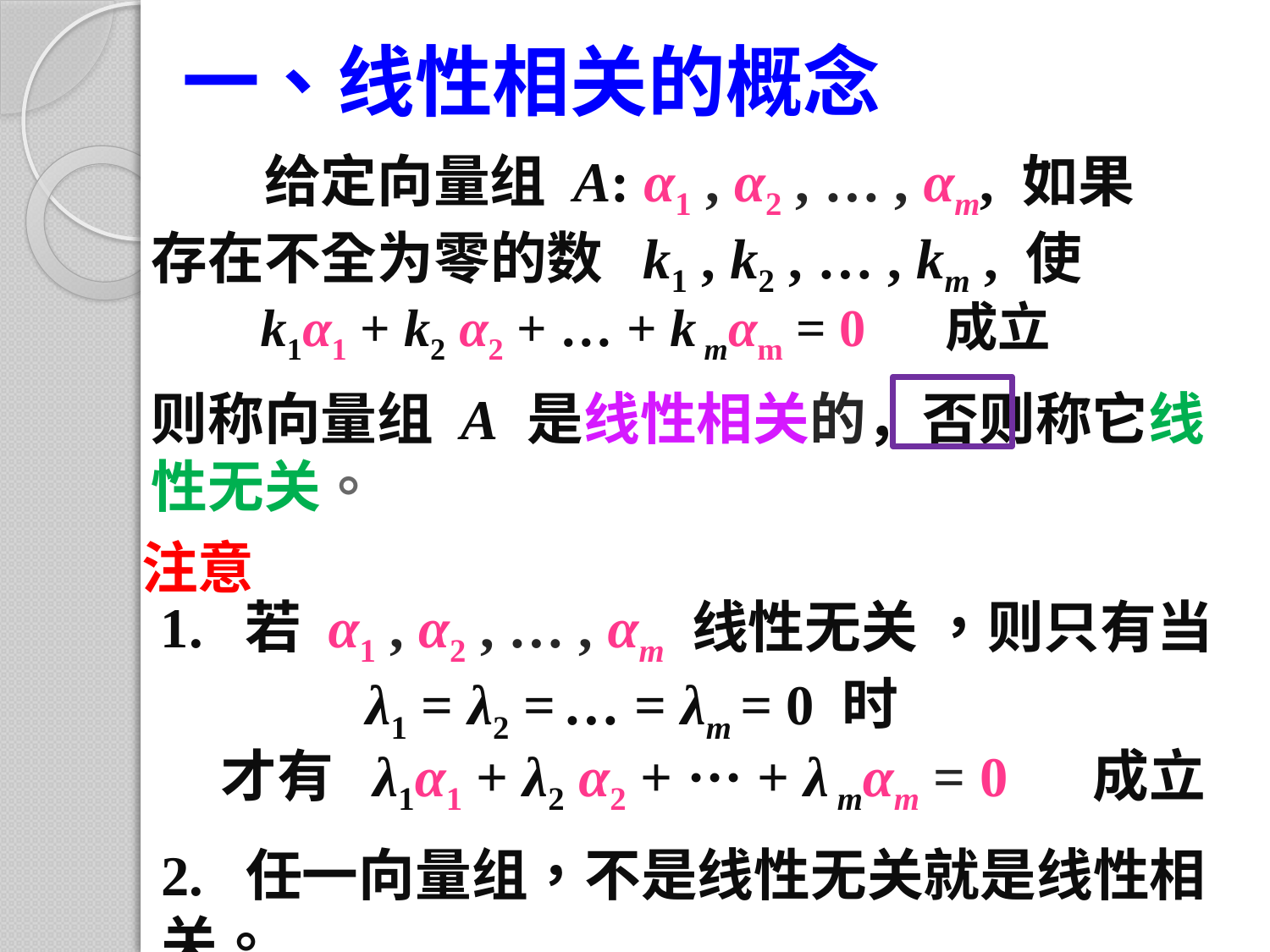

# 一、线性相关的概念
         给定向量组 A: α1 , α2 , … , αm, 如果存在不全为零的数  k1 , k2 , … , km , 使

k1α1 + k2 α2 + … + k mαm = 0     成立
则称向量组 A 是线性相关的，否则称它线性无关。

注意
    1.  若 α1 , α2 , … , αm 线性无关 ，则只有当        		λ1 = λ2 = … = λm = 0 时

才有  λ1α1 + λ2 α2 + ··· + λ mαm = 0     成立
2.  任一向量组，不是线性无关就是线性相关。